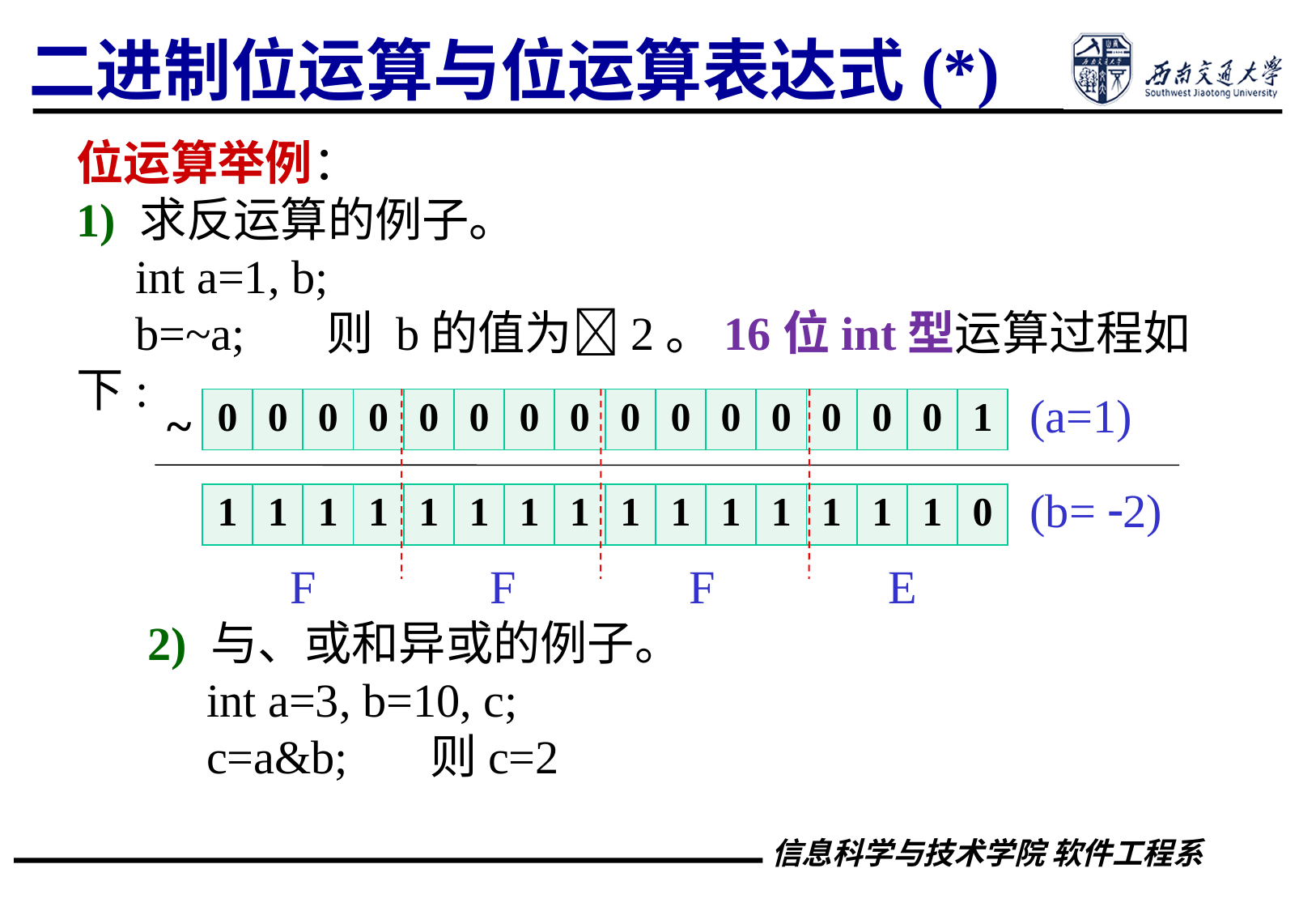

二进制位运算与位运算表达式(*)
位运算举例：
1) 求反运算的例子。
     int a=1, b;
     b=~a;      则 b的值为−2。16位int型运算过程如下:
(a=1)
| 0 | 0 | 0 | 0 | 0 | 0 | 0 | 0 | 0 | 0 | 0 | 0 | 0 | 0 | 0 | 1 |
| --- | --- | --- | --- | --- | --- | --- | --- | --- | --- | --- | --- | --- | --- | --- | --- |
~
(b= −2)
| 1 | 1 | 1 | 1 | 1 | 1 | 1 | 1 | 1 | 1 | 1 | 1 | 1 | 1 | 1 | 0 |
| --- | --- | --- | --- | --- | --- | --- | --- | --- | --- | --- | --- | --- | --- | --- | --- |
F
F
F
E
2) 与、或和异或的例子。
     int a=3, b=10, c;
     c=a&b;      则c=2